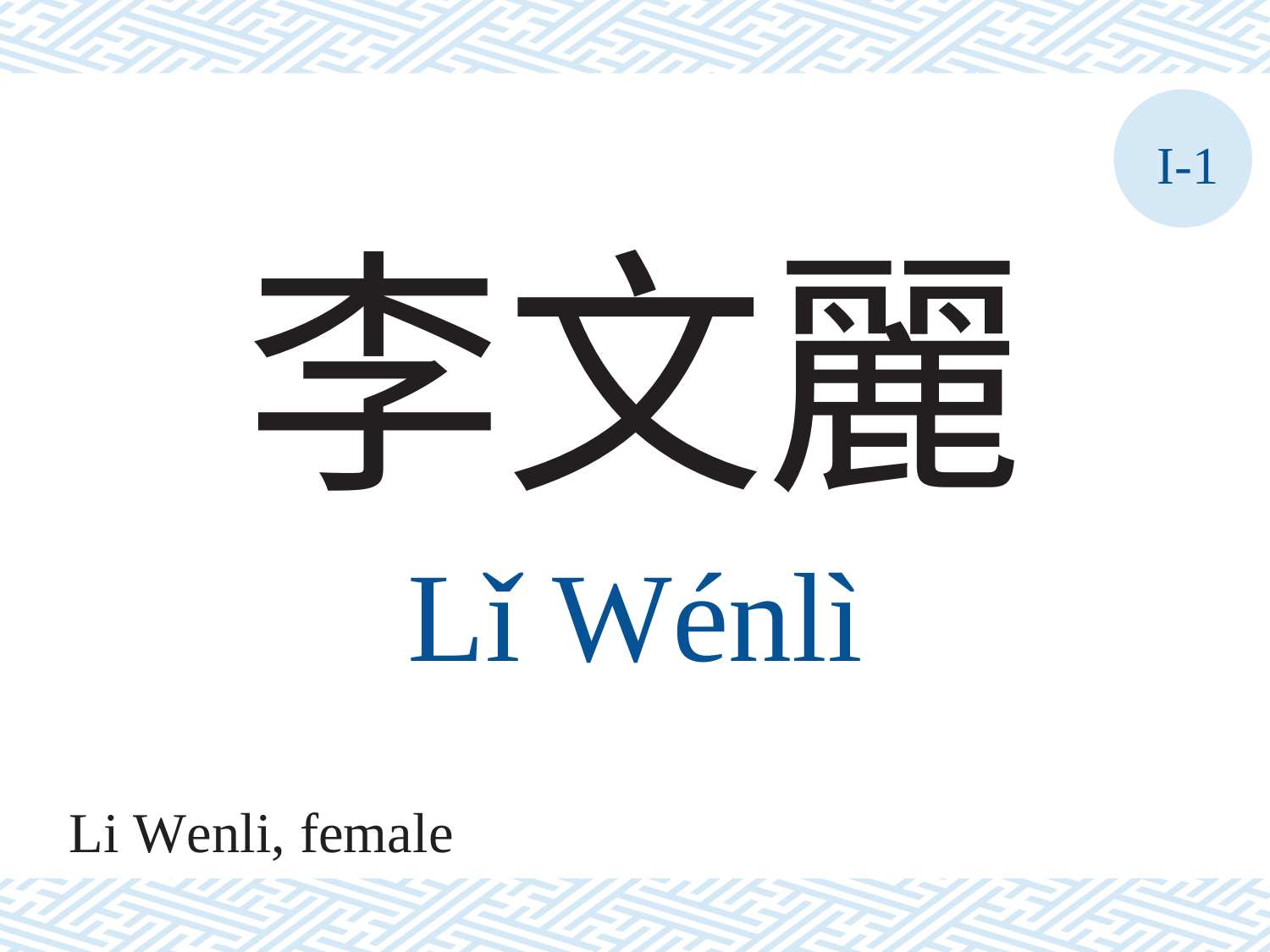

I-1
李文麗
Lǐ Wénlì
Li Wenli, female